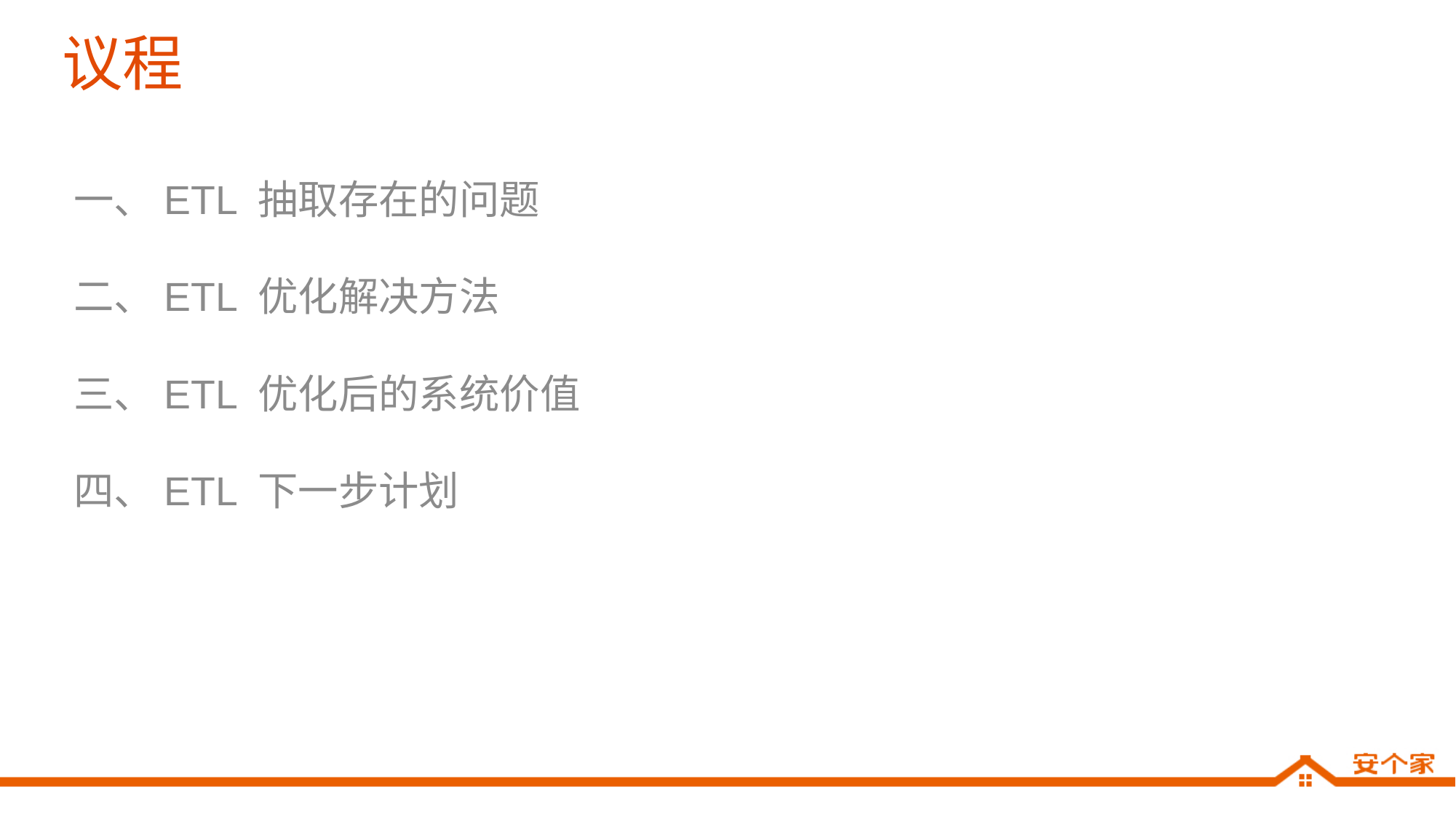

# 议程
一、ETL 抽取存在的问题

二、ETL 优化解决方法

三、ETL 优化后的系统价值

四、ETL 下一步计划